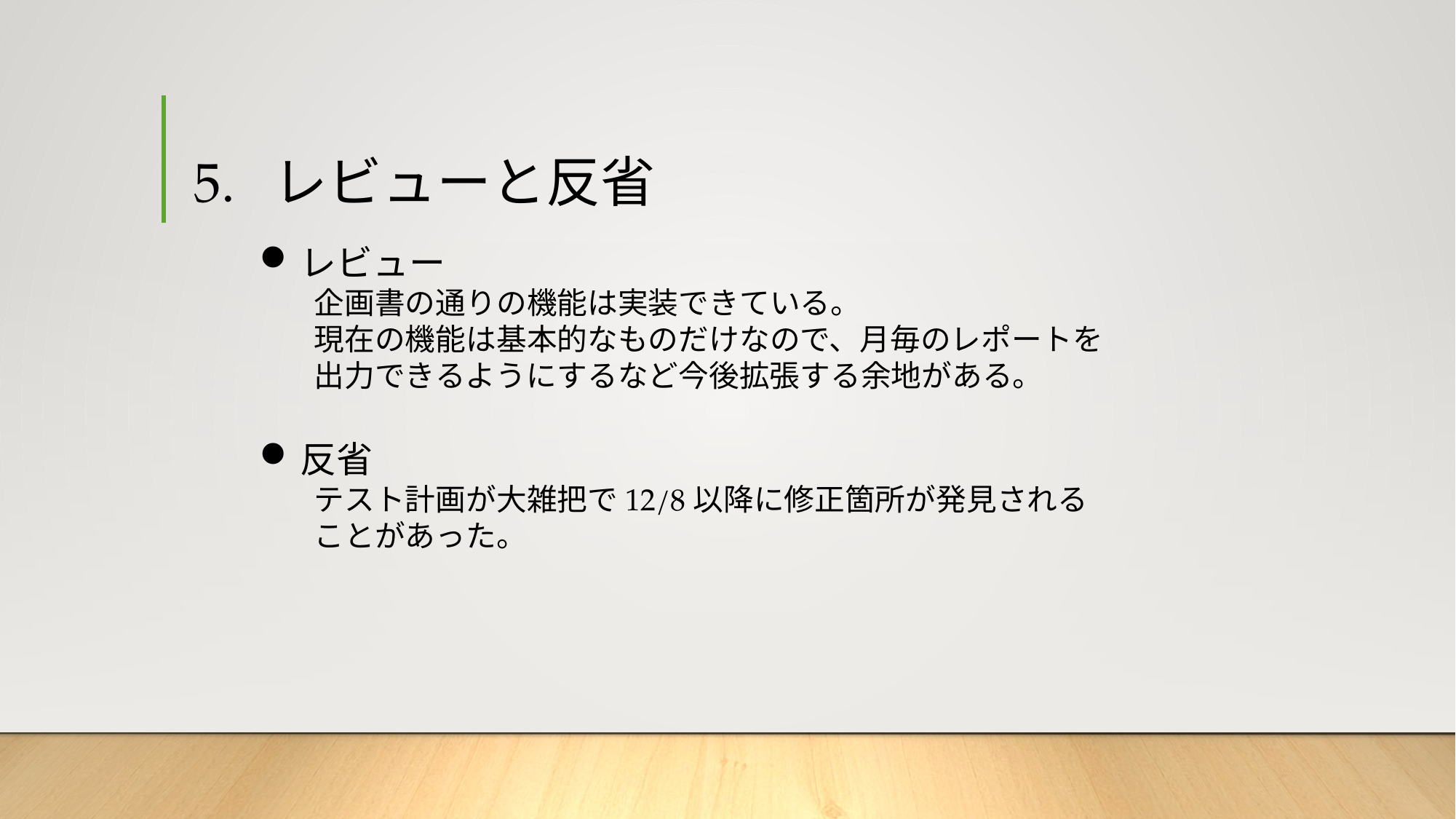

# 5.  レビューと反省
レビュー
企画書の通りの機能は実装できている。
現在の機能は基本的なものだけなので、月毎のレポートを出力できるようにするなど今後拡張する余地がある。

反省
テスト計画が大雑把で12/8以降に修正箇所が発見されることがあった。